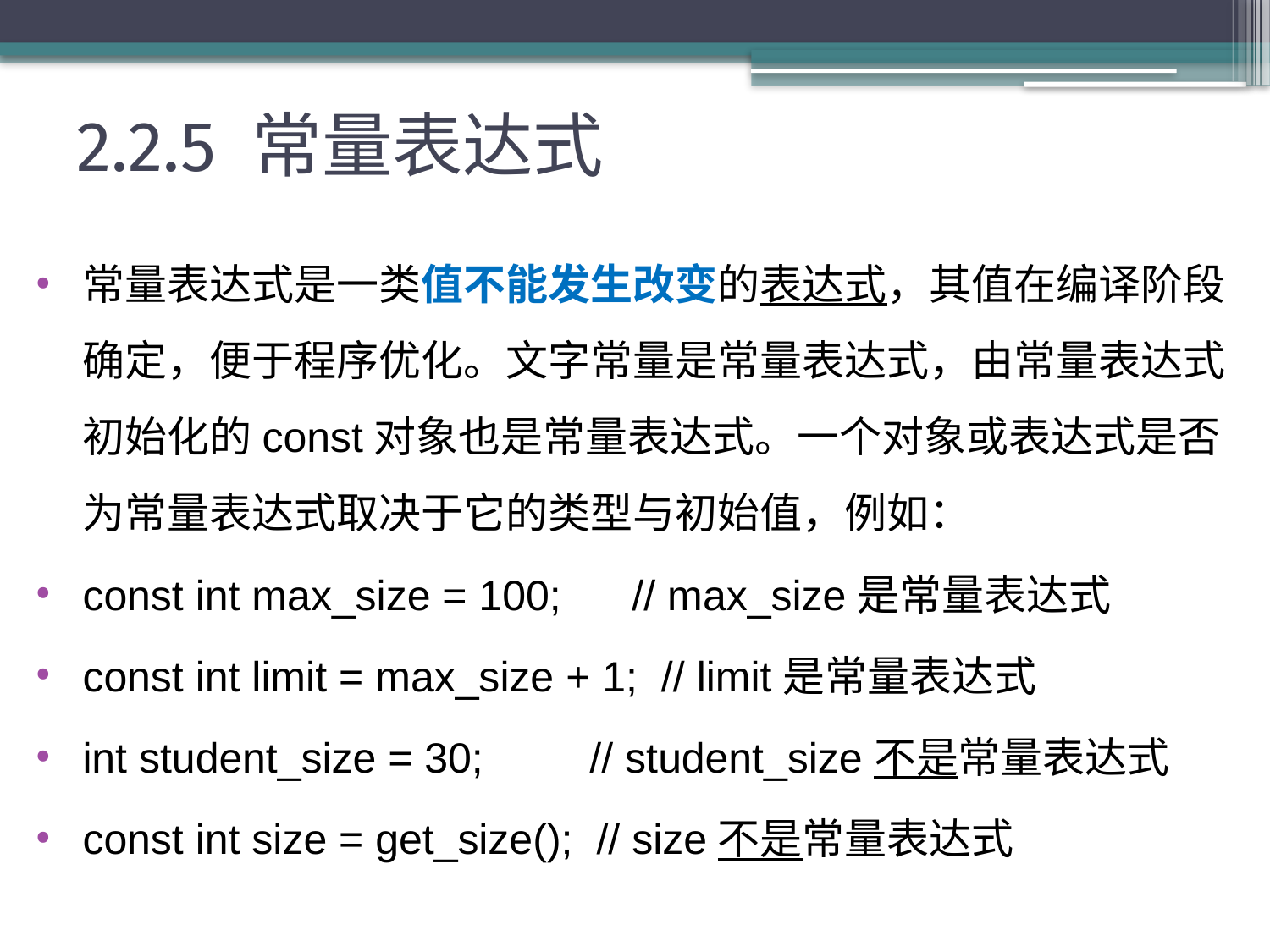

28
# 2.2.5 常量表达式
常量表达式是一类值不能发生改变的表达式，其值在编译阶段确定，便于程序优化。文字常量是常量表达式，由常量表达式初始化的const对象也是常量表达式。一个对象或表达式是否为常量表达式取决于它的类型与初始值，例如：
const int max_size = 100;      // max_size是常量表达式
const int limit = max_size + 1;  // limit是常量表达式
int student_size = 30;         // student_size不是常量表达式
const int size = get_size();  // size不是常量表达式